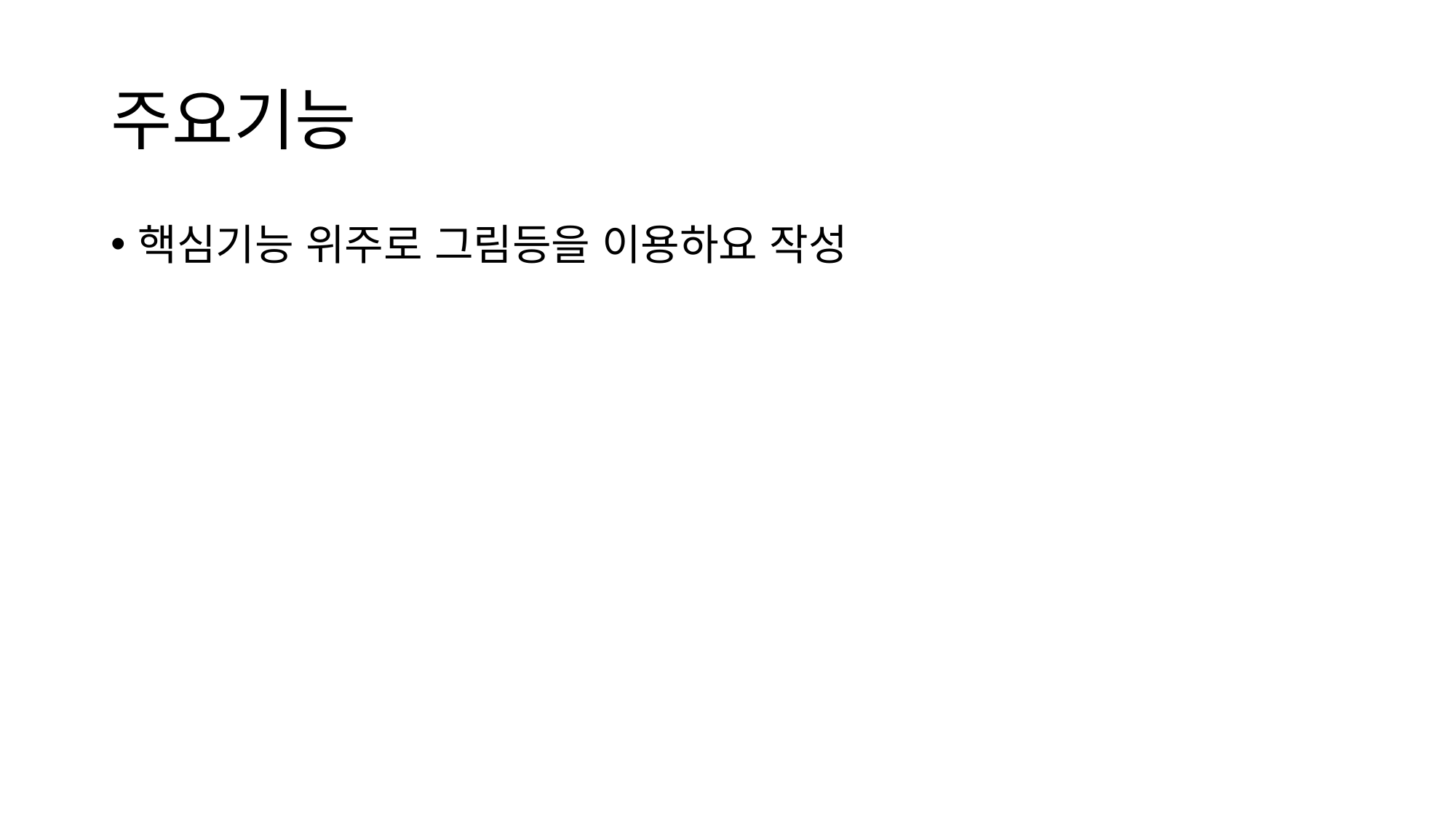

# 주요기능
핵심기능 위주로 그림등을 이용하요 작성